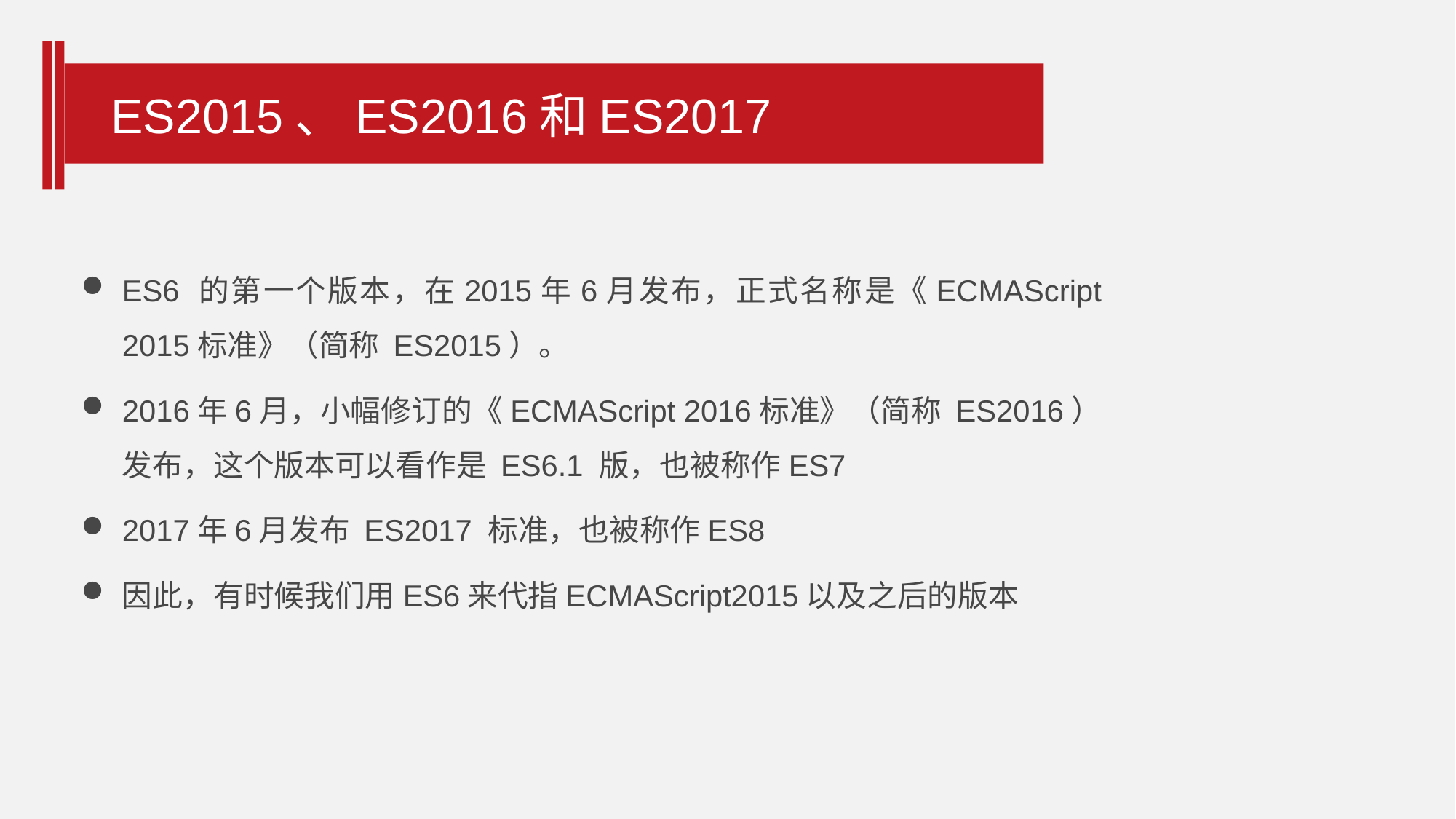

# ES2015、ES2016和ES2017
ES6 的第一个版本，在2015年6月发布，正式名称是《ECMAScript 2015标准》（简称 ES2015）。
2016年6月，小幅修订的《ECMAScript 2016标准》（简称 ES2016）发布，这个版本可以看作是 ES6.1 版，也被称作ES7
2017年6月发布 ES2017 标准，也被称作ES8
因此，有时候我们用ES6来代指ECMAScript2015以及之后的版本